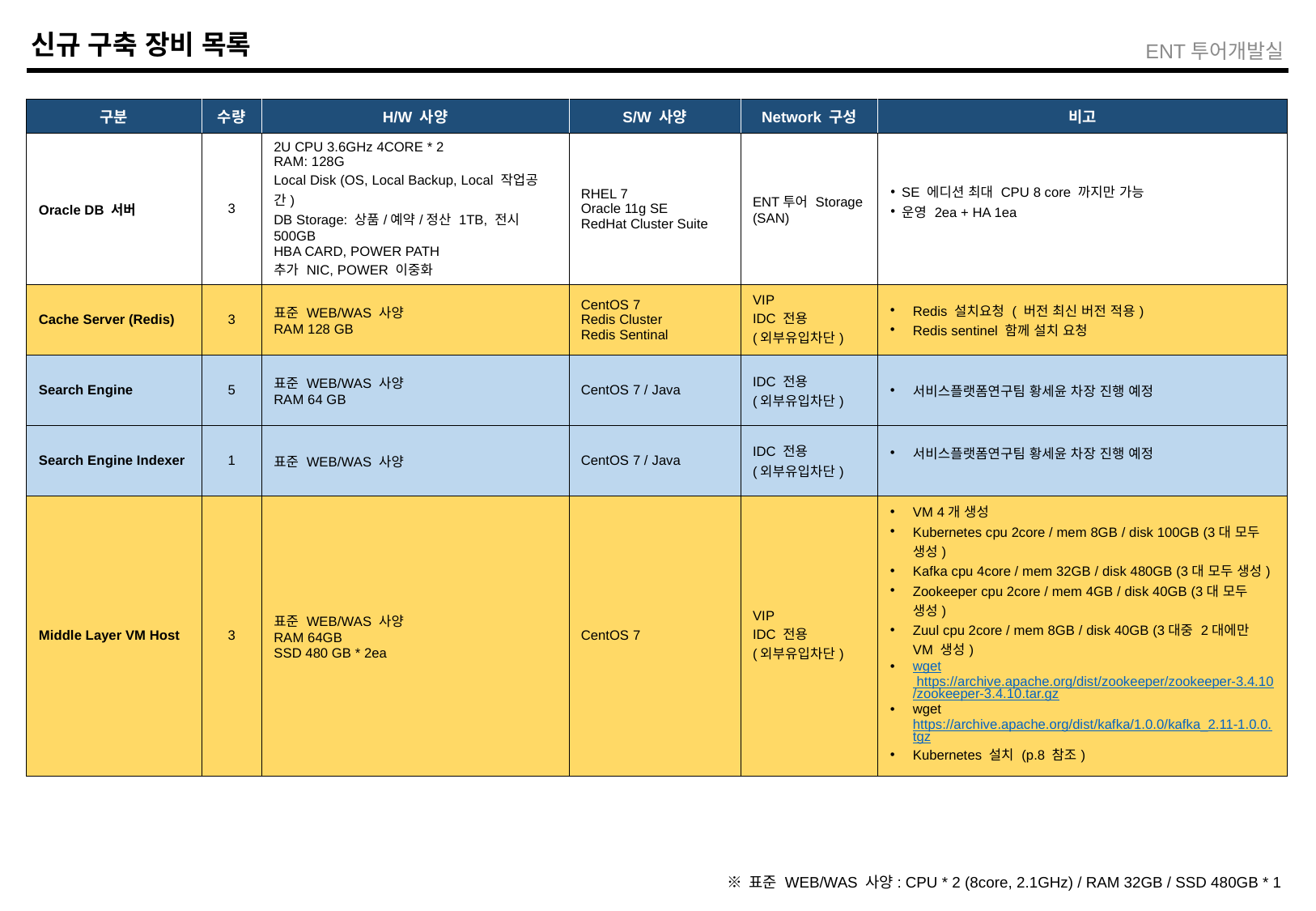

# 신규 구축 장비 목록
ENT투어개발실
| 구분 | 수량 | H/W 사양 | S/W 사양 | Network 구성 | 비고 |
| --- | --- | --- | --- | --- | --- |
| Oracle DB 서버 | 3 | 2U CPU 3.6GHz 4CORE \* 2 RAM: 128G Local Disk (OS, Local Backup, Local 작업공간) DB Storage: 상품/예약/정산 1TB, 전시 500GB HBA CARD, POWER PATH 추가 NIC, POWER 이중화 | RHEL 7 Oracle 11g SE RedHat Cluster Suite | ENT투어 Storage (SAN) | SE 에디션 최대 CPU 8 core 까지만 가능 운영 2ea + HA 1ea |
| Cache Server (Redis) | 3 | 표준 WEB/WAS 사양 RAM 128 GB | CentOS 7 Redis Cluster Redis Sentinal | VIP IDC 전용 (외부유입차단) | Redis 설치요청 ( 버전 최신 버전 적용) Redis sentinel 함께 설치 요청 |
| Search Engine | 5 | 표준 WEB/WAS 사양 RAM 64 GB | CentOS 7 / Java | IDC 전용 (외부유입차단) | 서비스플랫폼연구팀 황세윤 차장 진행 예정 |
| Search Engine Indexer | 1 | 표준 WEB/WAS 사양 | CentOS 7 / Java | IDC 전용 (외부유입차단) | 서비스플랫폼연구팀 황세윤 차장 진행 예정 |
| Middle Layer VM Host | 3 | 표준 WEB/WAS 사양 RAM 64GB SSD 480 GB \* 2ea | CentOS 7 | VIP IDC 전용 (외부유입차단) | VM 4개 생성 Kubernetes cpu 2core / mem 8GB / disk 100GB (3대 모두 생성) Kafka cpu 4core / mem 32GB / disk 480GB (3대 모두 생성) Zookeeper cpu 2core / mem 4GB / disk 40GB (3대 모두 생성) Zuul cpu 2core / mem 8GB / disk 40GB (3대중 2대에만 VM 생성) wget https://archive.apache.org/dist/zookeeper/zookeeper-3.4.10/zookeeper-3.4.10.tar.gz wget https://archive.apache.org/dist/kafka/1.0.0/kafka\_2.11-1.0.0.tgz Kubernetes 설치 (p.8 참조) |
※ 표준 WEB/WAS 사양: CPU * 2 (8core, 2.1GHz) / RAM 32GB / SSD 480GB * 1